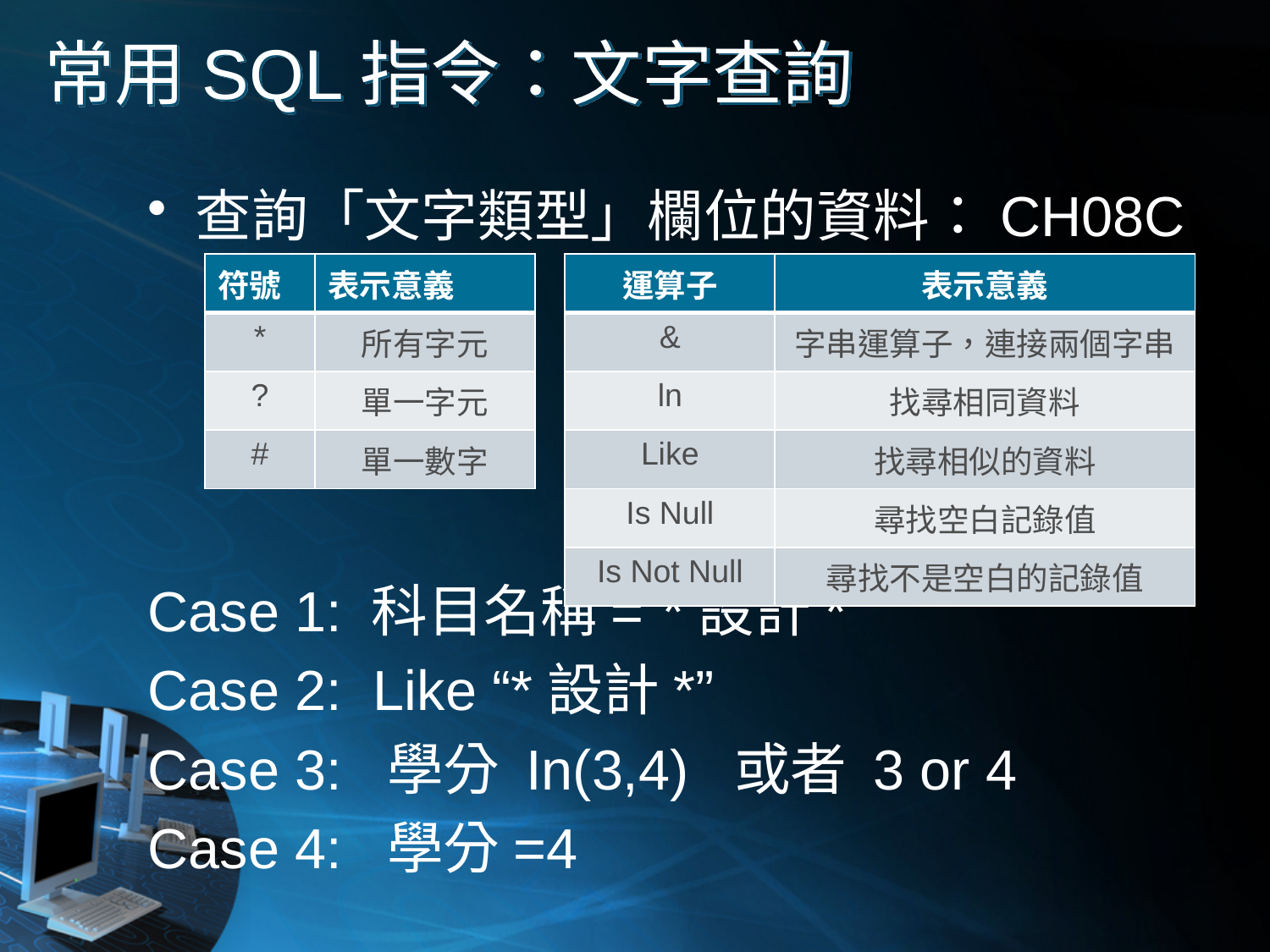

# 常用SQL指令：文字查詢
查詢「文字類型」欄位的資料：CH08C

Case 1: 科目名稱=“*設計*”
Case 2:  Like “*設計*”
Case 3:  學分 In(3,4)  或者 3 or 4
Case 4:  學分=4
| 符號 | 表示意義 |
| --- | --- |
| \* | 所有字元 |
| ? | 單一字元 |
| # | 單一數字 |
| 運算子 | 表示意義 |
| --- | --- |
| & | 字串運算子，連接兩個字串 |
| ln | 找尋相同資料 |
| Like | 找尋相似的資料 |
| Is Null | 尋找空白記錄值 |
| Is Not Null | 尋找不是空白的記錄值 |